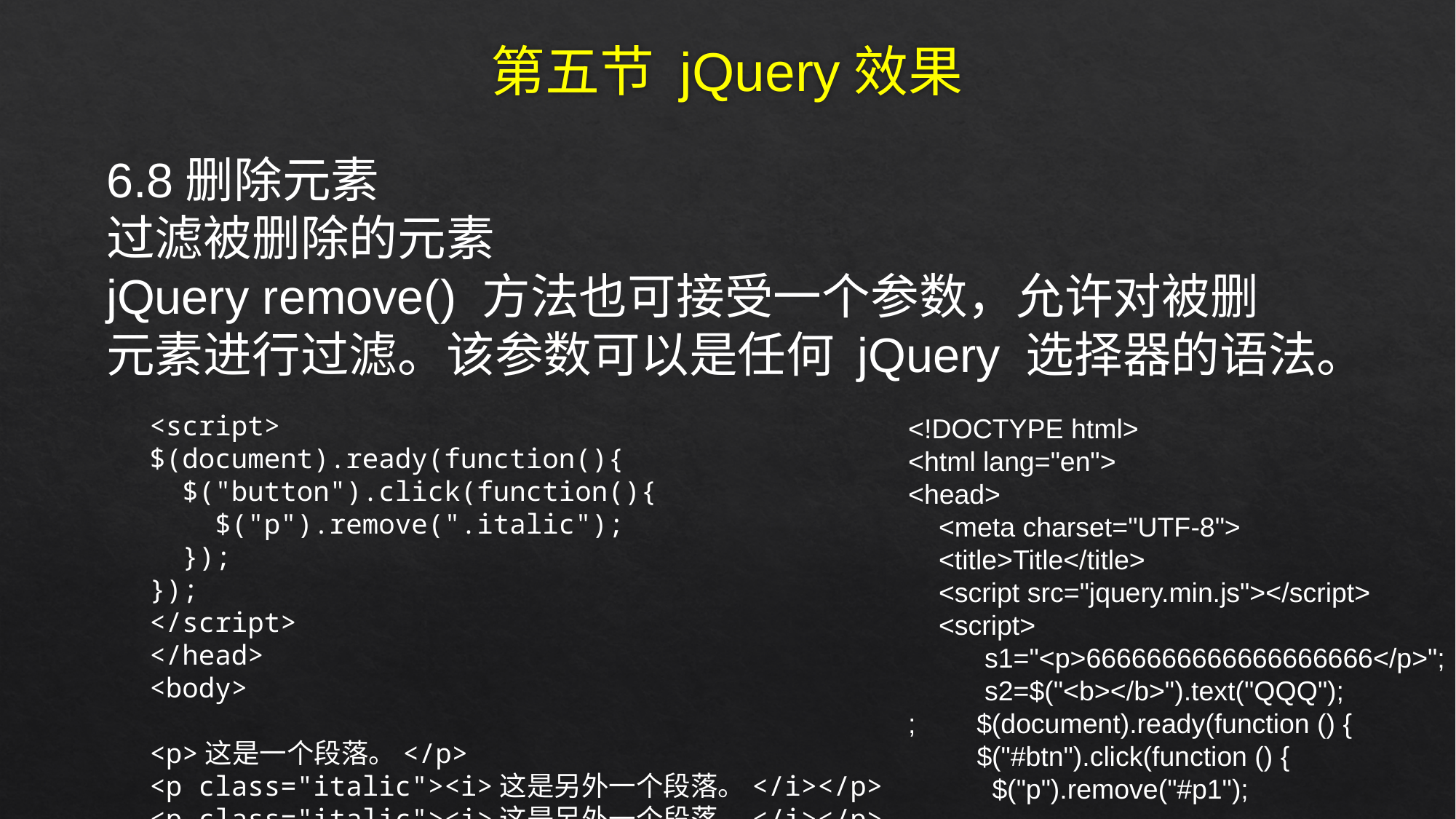

# 第五节 jQuery效果
6.8删除元素
过滤被删除的元素
jQuery remove() 方法也可接受一个参数，允许对被删
元素进行过滤。该参数可以是任何 jQuery 选择器的语法。

<script>
$(document).ready(function(){
  $("button").click(function(){
    $("p").remove(".italic");
  });
});
</script>
</head>
<body>

<p>这是一个段落。</p>
<p class="italic"><i>这是另外一个段落。</i></p>
<p class="italic"><i>这是另外一个段落。</i></p>
<button>移除所有  class="italic" 的 p 元素。</button>

</body>
<!DOCTYPE html>
<html lang="en">
<head>
    <meta charset="UTF-8">
    <title>Title</title>
    <script src="jquery.min.js"></script>
    <script>
          s1="<p>6666666666666666666</p>";
          s2=$("<b></b>").text("QQQ");
;        $(document).ready(function () {
         $("#btn").click(function () {
           $("p").remove("#p1");

         });
     })
    </script>
</head>
<body>
<p >BBBB</p>
<p id="p1">AAAAA</p>
<p id="p2">CCCCC</p>

<button id="btn">OK</button>

</body>
</html>